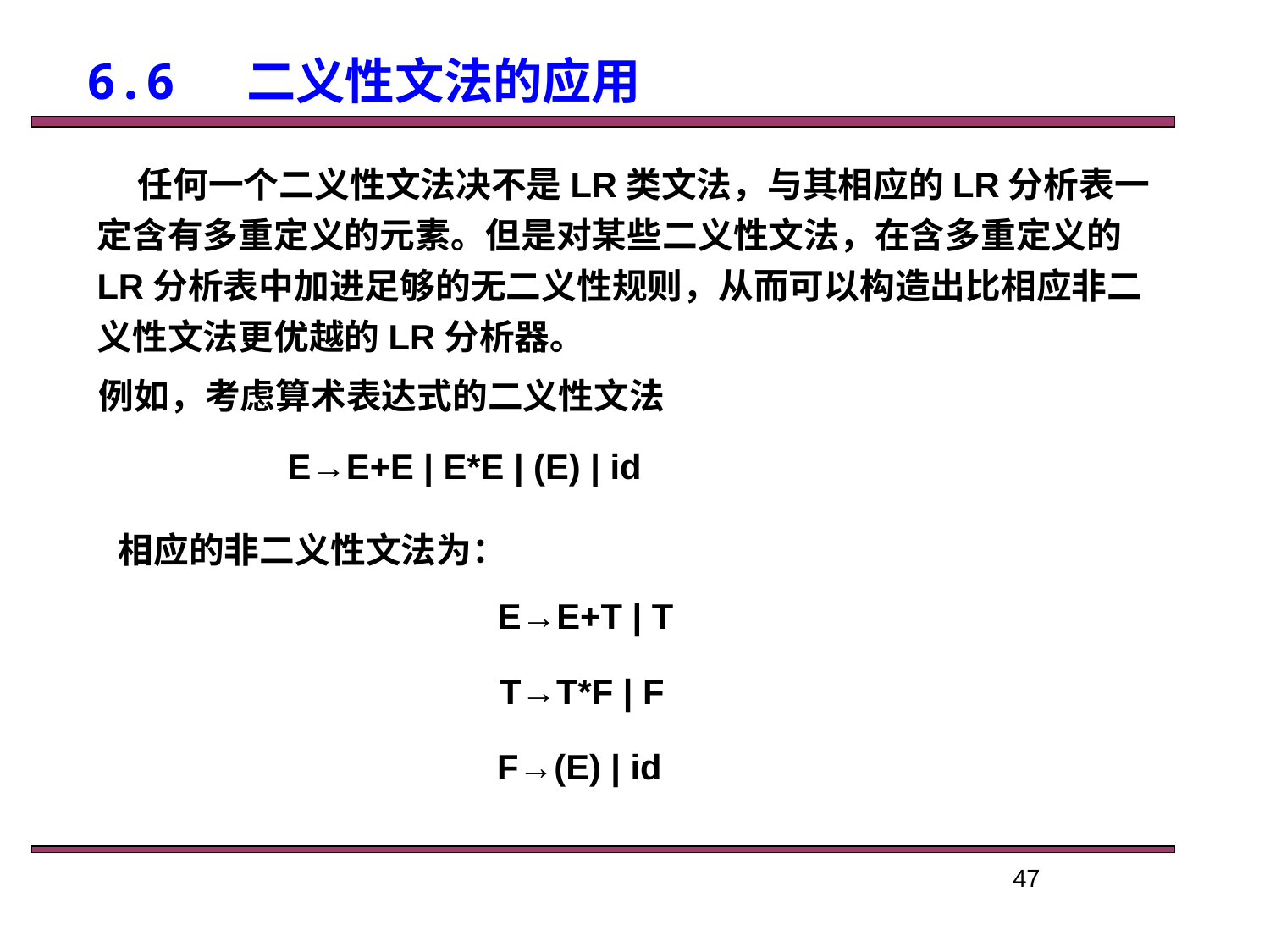

# 6.6  二义性文法的应用

    任何一个二义性文法决不是LR类文法，与其相应的LR分析表一定含有多重定义的元素。但是对某些二义性文法，在含多重定义的LR分析表中加进足够的无二义性规则，从而可以构造出比相应非二义性文法更优越的LR分析器。

例如，考虑算术表达式的二义性文法
E→E+E | E*E | (E) | id
相应的非二义性文法为：
E→E+T | T
T→T*F | F
F→(E) | id
47